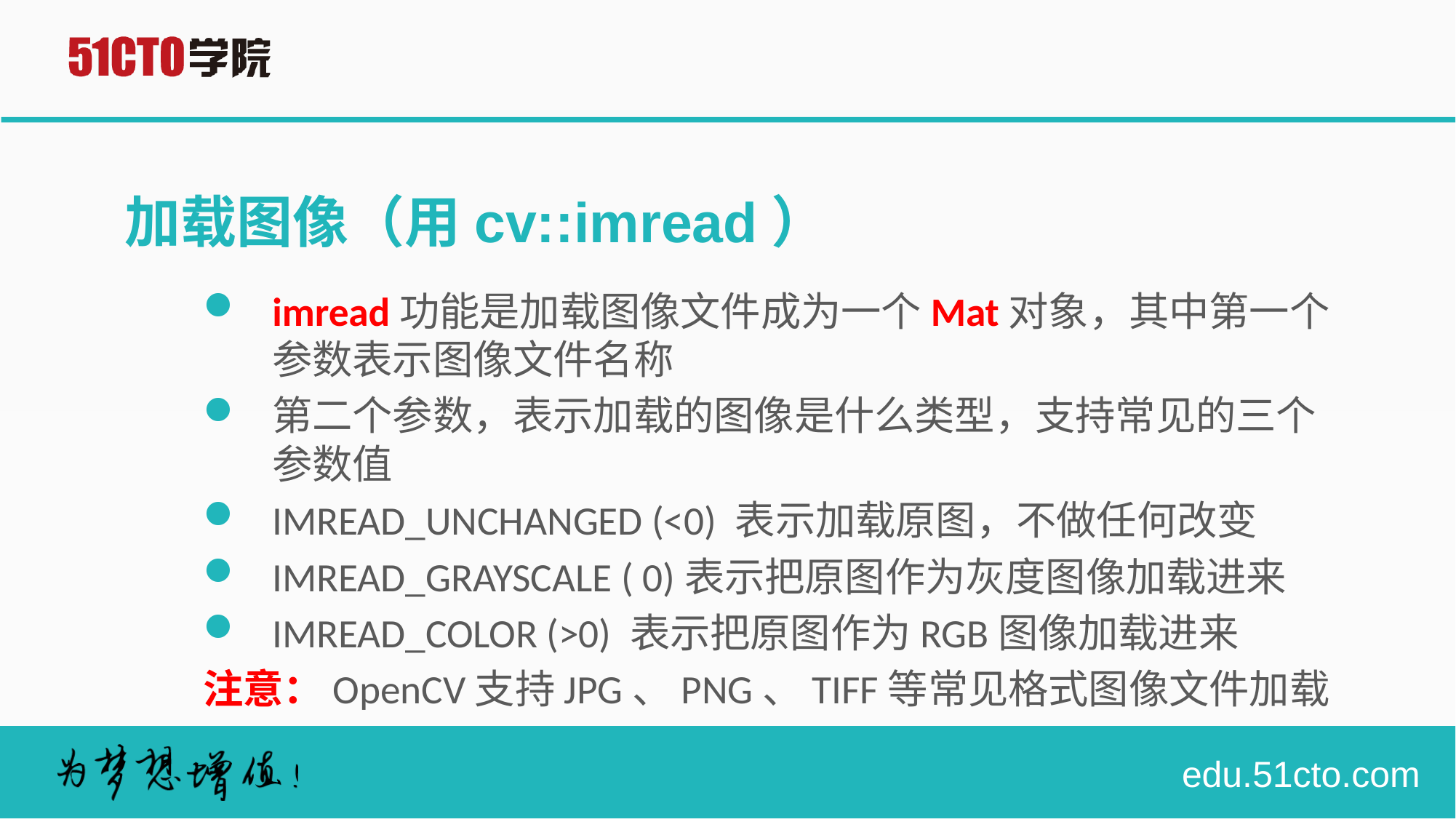

# 加载图像（用cv::imread）
imread功能是加载图像文件成为一个Mat对象，其中第一个参数表示图像文件名称
第二个参数，表示加载的图像是什么类型，支持常见的三个参数值
IMREAD_UNCHANGED (<0) 表示加载原图，不做任何改变
IMREAD_GRAYSCALE ( 0)表示把原图作为灰度图像加载进来
IMREAD_COLOR (>0) 表示把原图作为RGB图像加载进来
注意：OpenCV支持JPG、PNG、TIFF等常见格式图像文件加载